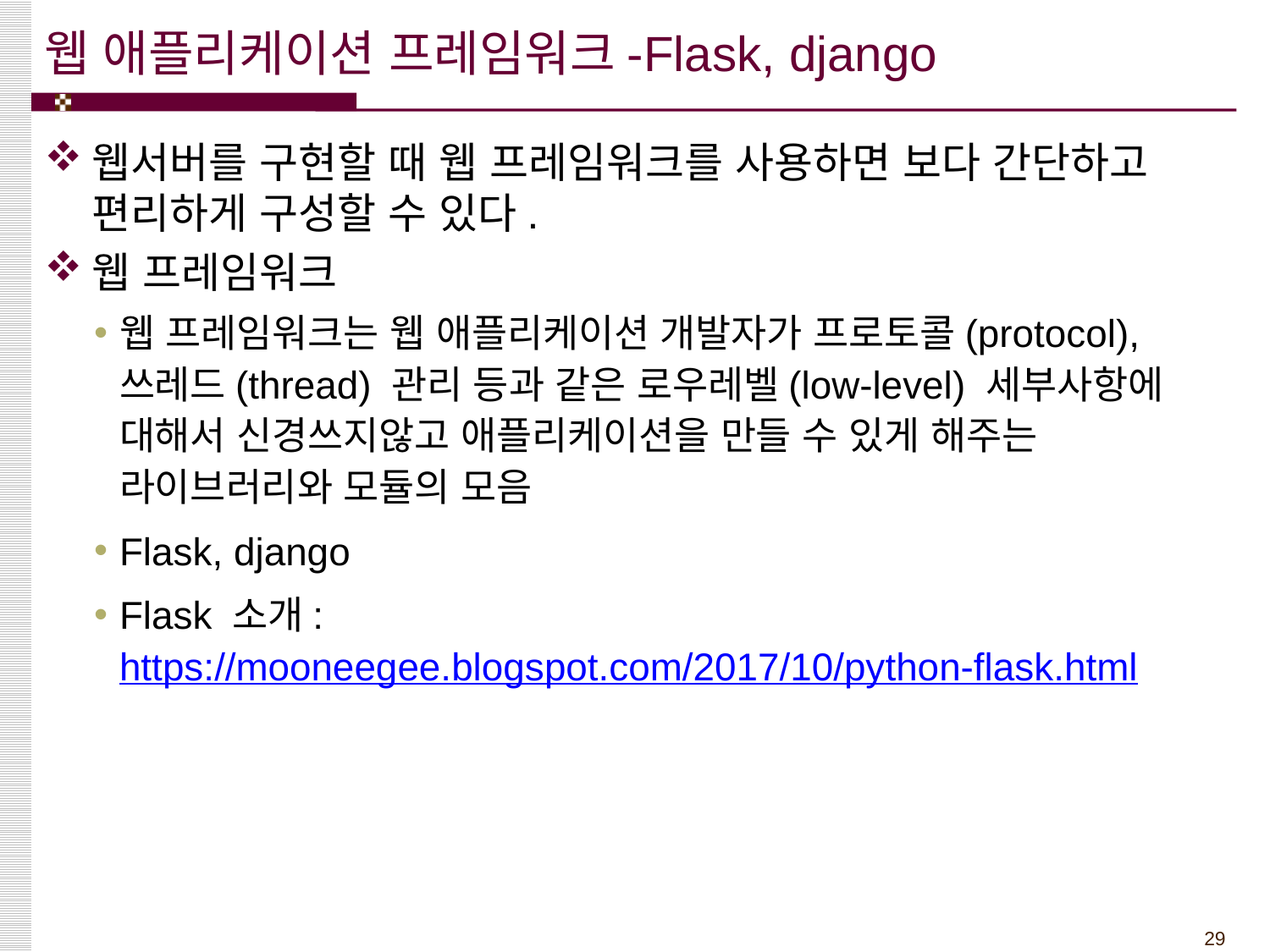

# 웹 애플리케이션 프레임워크-Flask, django
웹서버를 구현할 때 웹 프레임워크를 사용하면 보다 간단하고 편리하게 구성할 수 있다.
웹 프레임워크
웹 프레임워크는 웹 애플리케이션 개발자가 프로토콜(protocol), 쓰레드(thread) 관리 등과 같은 로우레벨(low-level) 세부사항에 대해서 신경쓰지않고 애플리케이션을 만들 수 있게 해주는 라이브러리와 모듈의 모음
Flask, django
Flask 소개: https://mooneegee.blogspot.com/2017/10/python-flask.html